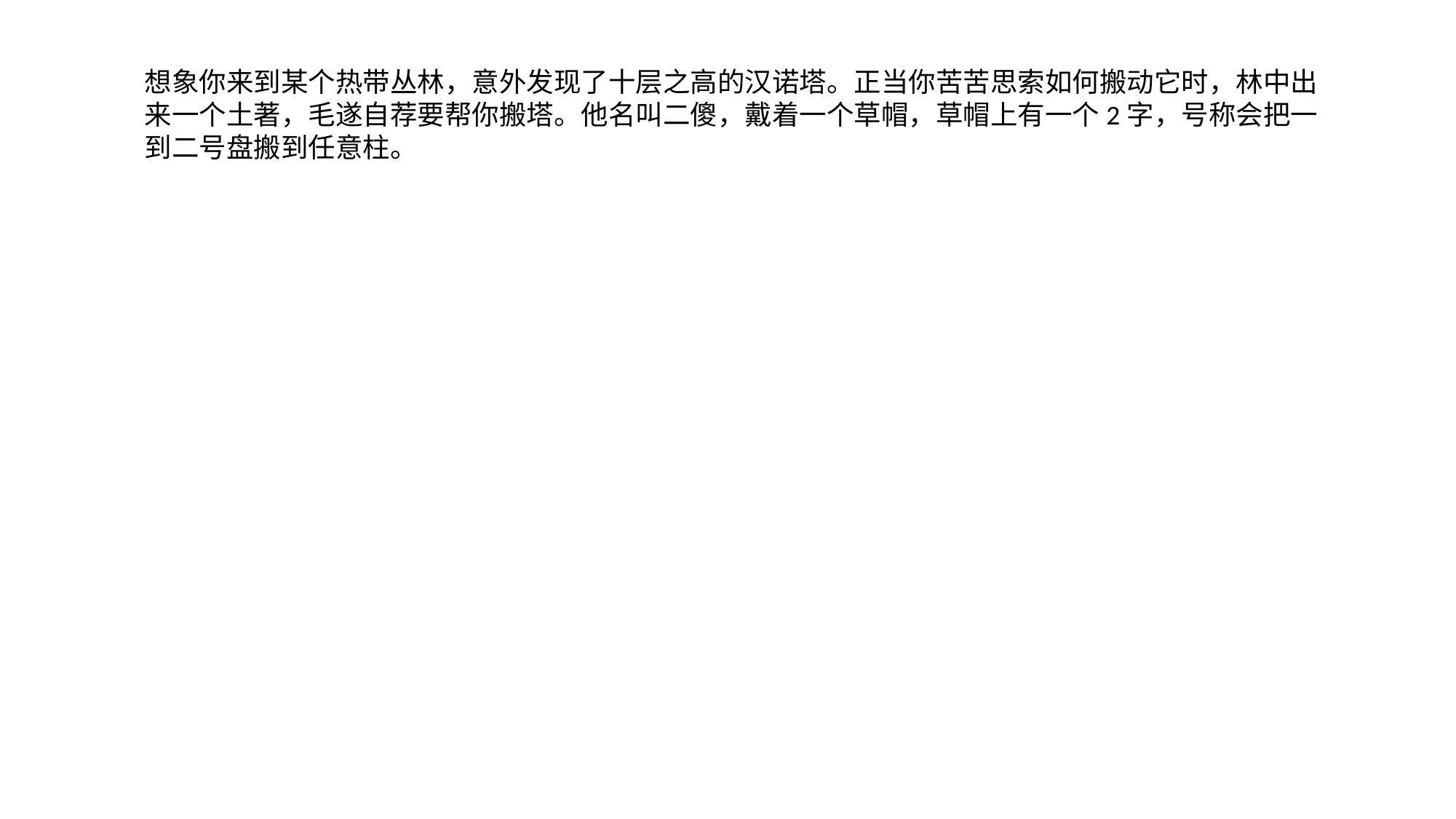

想象你来到某个热带丛林，意外发现了十层之高的汉诺塔。正当你苦苦思索如何搬动它时，林中出来一个土著，毛遂自荐要帮你搬塔。他名叫二傻，戴着一个草帽，草帽上有一个2字，号称会把一到二号盘搬到任意柱。